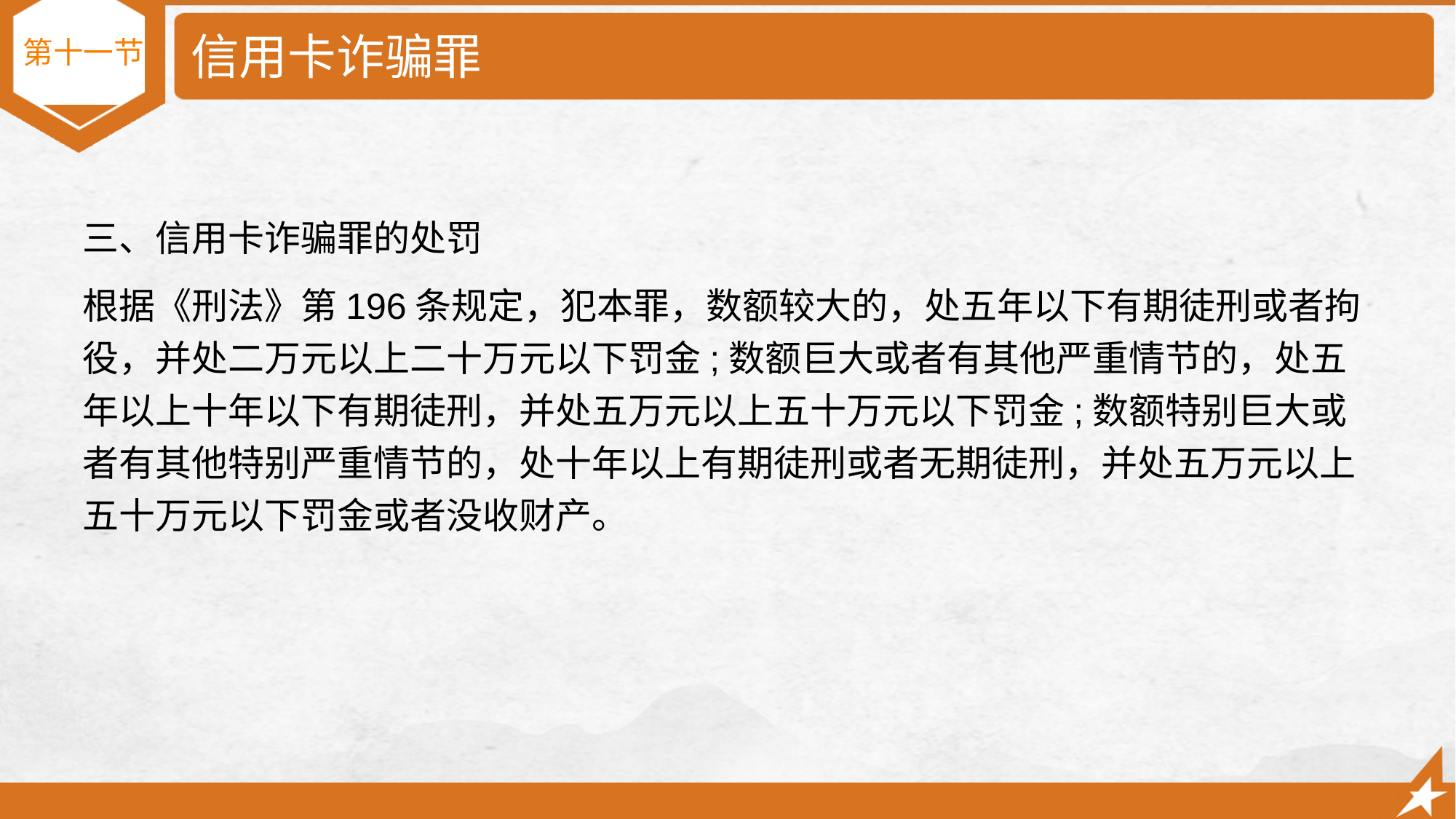

# 信用卡诈骗罪
 第十一节

三、信用卡诈骗罪的处罚
根据《刑法》第196条规定，犯本罪，数额较大的，处五年以下有期徒刑或者拘役，并处二万元以上二十万元以下罚金;数额巨大或者有其他严重情节的，处五年以上十年以下有期徒刑，并处五万元以上五十万元以下罚金;数额特别巨大或者有其他特别严重情节的，处十年以上有期徒刑或者无期徒刑，并处五万元以上五十万元以下罚金或者没收财产。